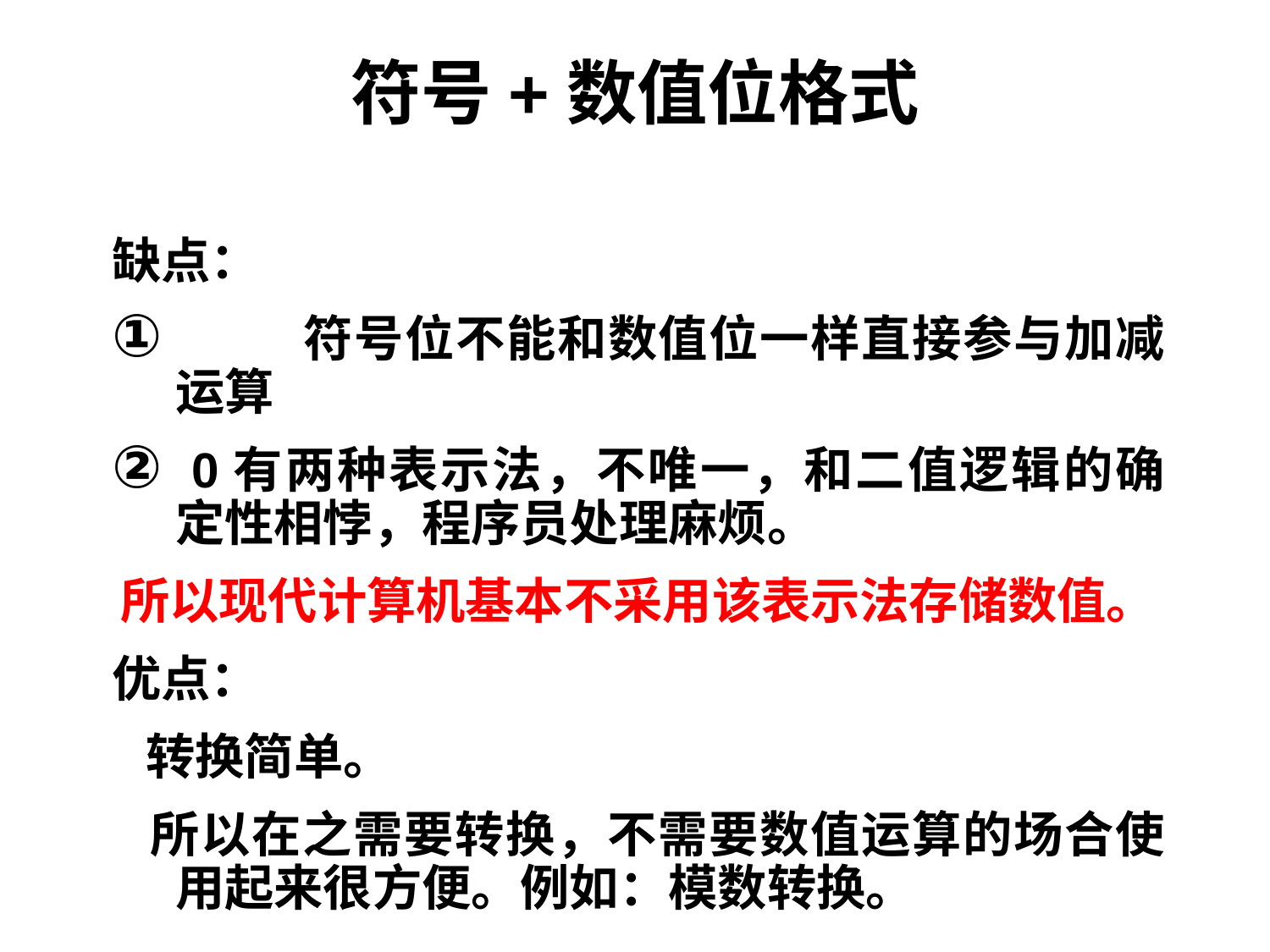

# 符号+数值位格式

缺点：
	符号位不能和数值位一样直接参与加减运算
 0有两种表示法，不唯一，和二值逻辑的确定性相悖，程序员处理麻烦。
所以现代计算机基本不采用该表示法存储数值。
优点：
  转换简单。
  所以在之需要转换，不需要数值运算的场合使用起来很方便。例如：模数转换。